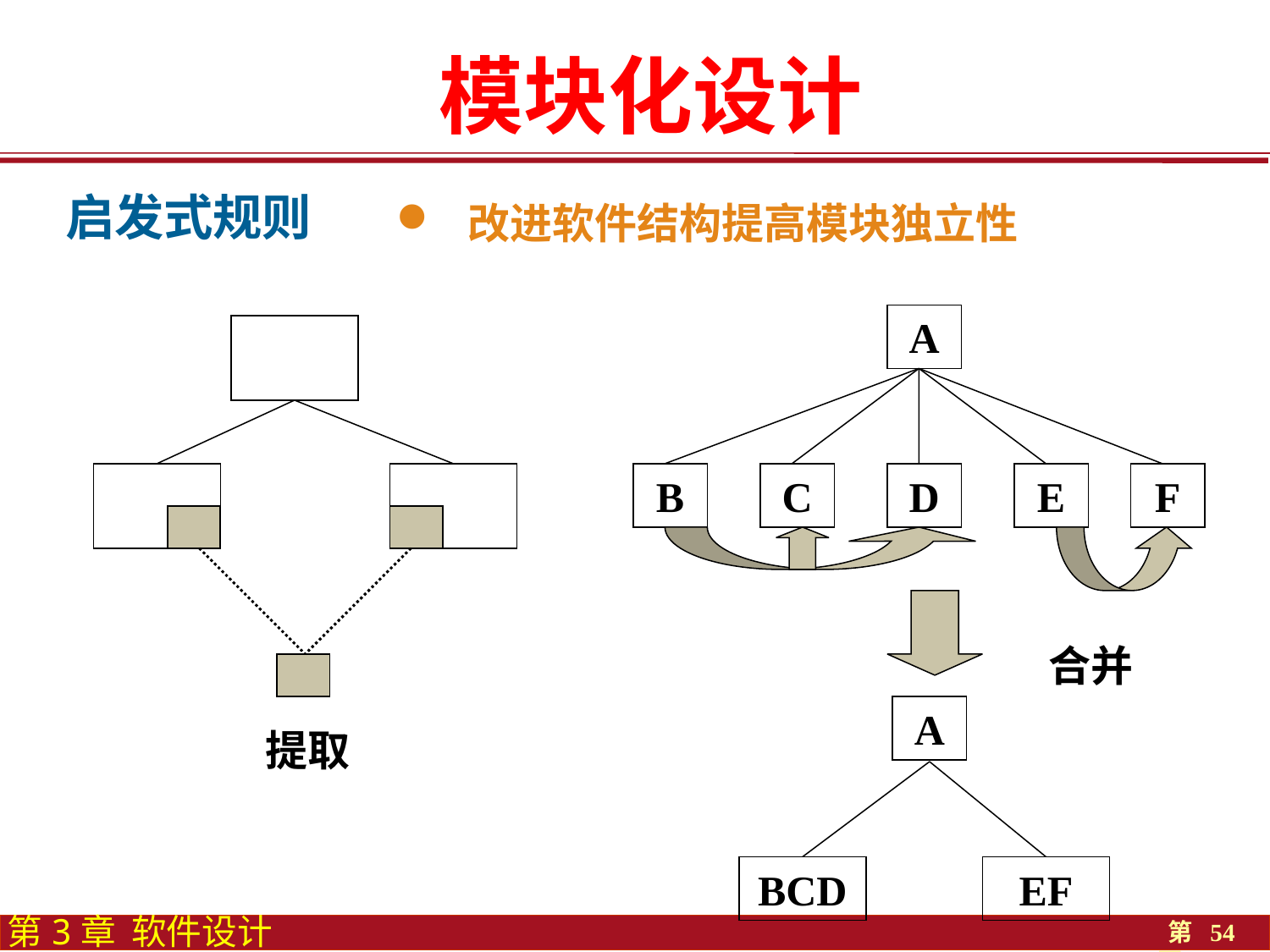

模块化设计
启发式规则
  改进软件结构提高模块独立性
A

B
C
D
E
F

合并
A

BCD
EF

提取